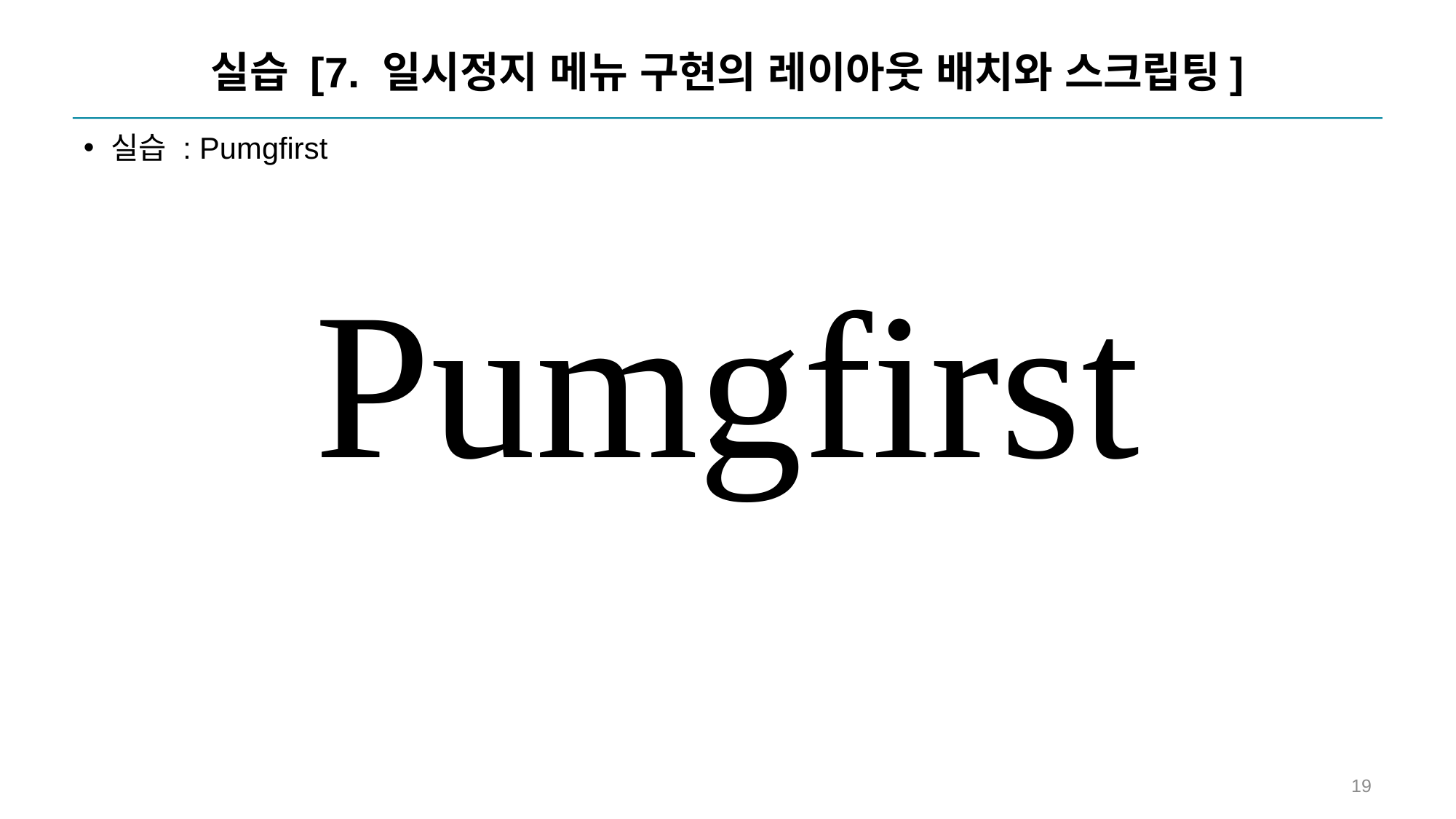

# 실습 [7. 일시정지 메뉴 구현의 레이아웃 배치와 스크립팅]
실습 : Pumgfirst

Pumgfirst
19